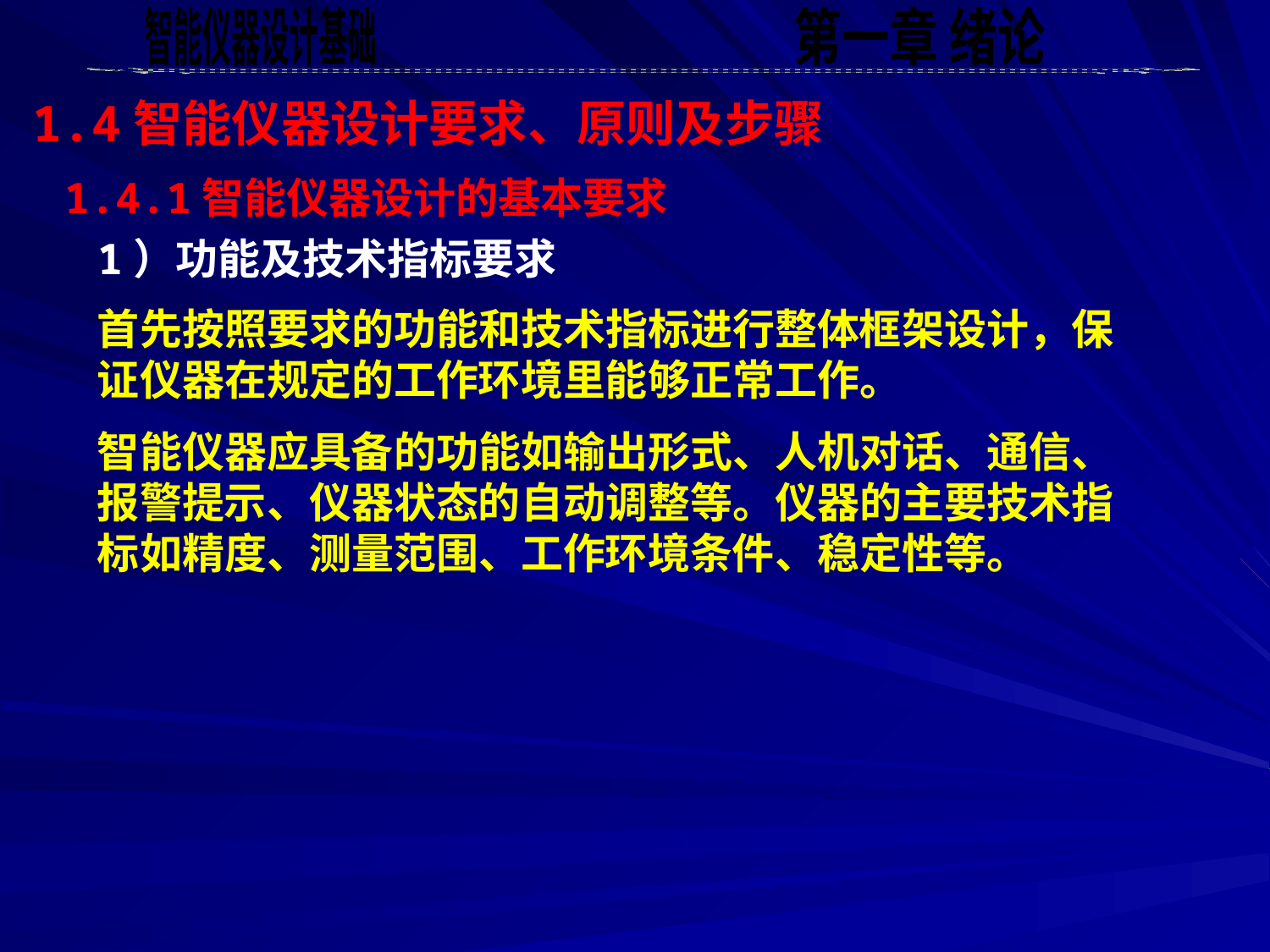

1.4智能仪器设计要求、原则及步骤
1.4.1智能仪器设计的基本要求
1）功能及技术指标要求
首先按照要求的功能和技术指标进行整体框架设计，保证仪器在规定的工作环境里能够正常工作。
智能仪器应具备的功能如输出形式、人机对话、通信、报警提示、仪器状态的自动调整等。仪器的主要技术指标如精度、测量范围、工作环境条件、稳定性等。